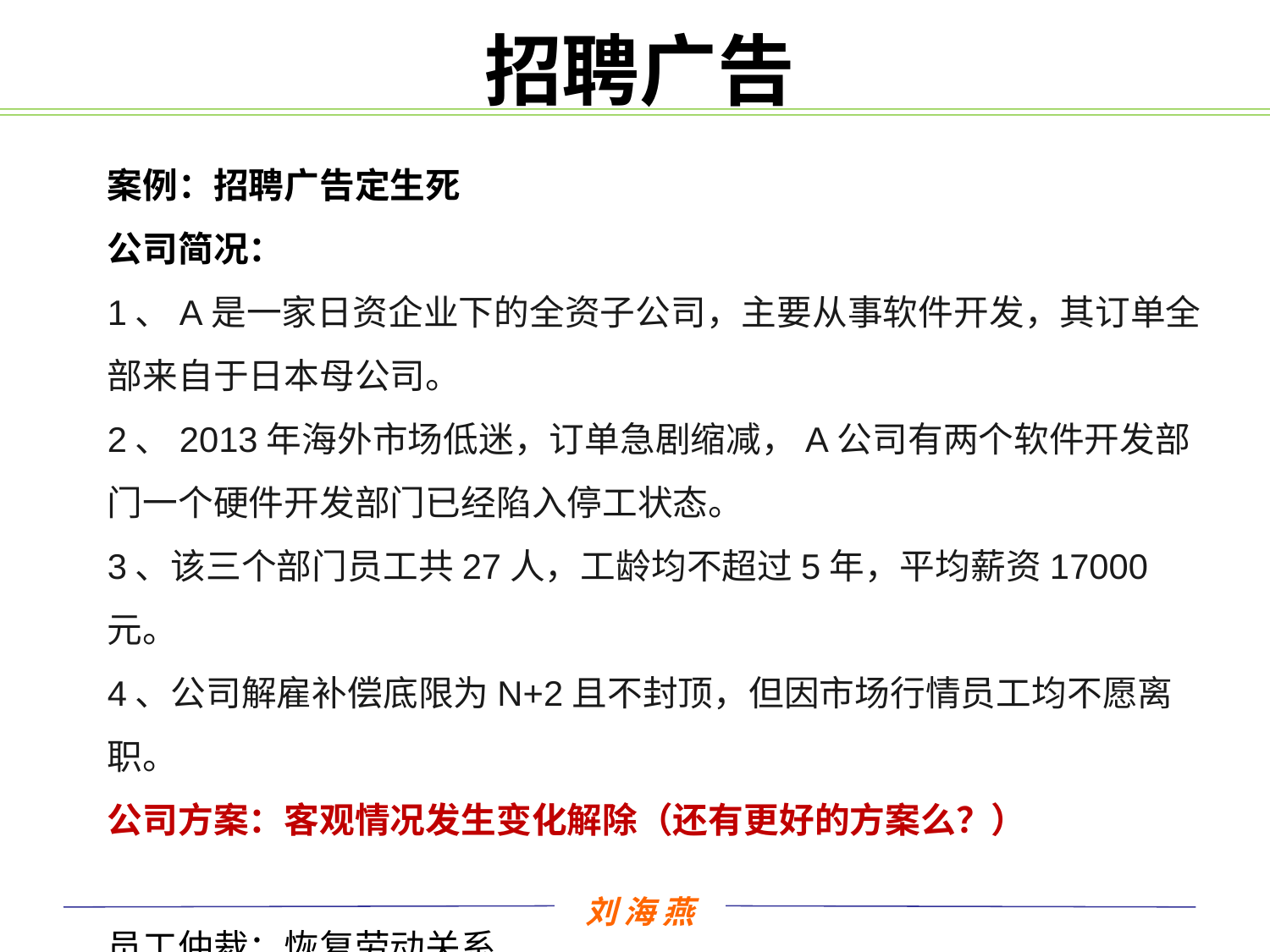

# 招聘广告
案例：招聘广告定生死
公司简况：
1、A是一家日资企业下的全资子公司，主要从事软件开发，其订单全部来自于日本母公司。
2、2013年海外市场低迷，订单急剧缩减，A公司有两个软件开发部门一个硬件开发部门已经陷入停工状态。
3、该三个部门员工共27人，工龄均不超过5年，平均薪资17000元。
4、公司解雇补偿底限为N+2且不封顶，但因市场行情员工均不愿离职。
公司方案：客观情况发生变化解除（还有更好的方案么？）

员工仲裁：恢复劳动关系
员工证据：公证的招聘广告网页